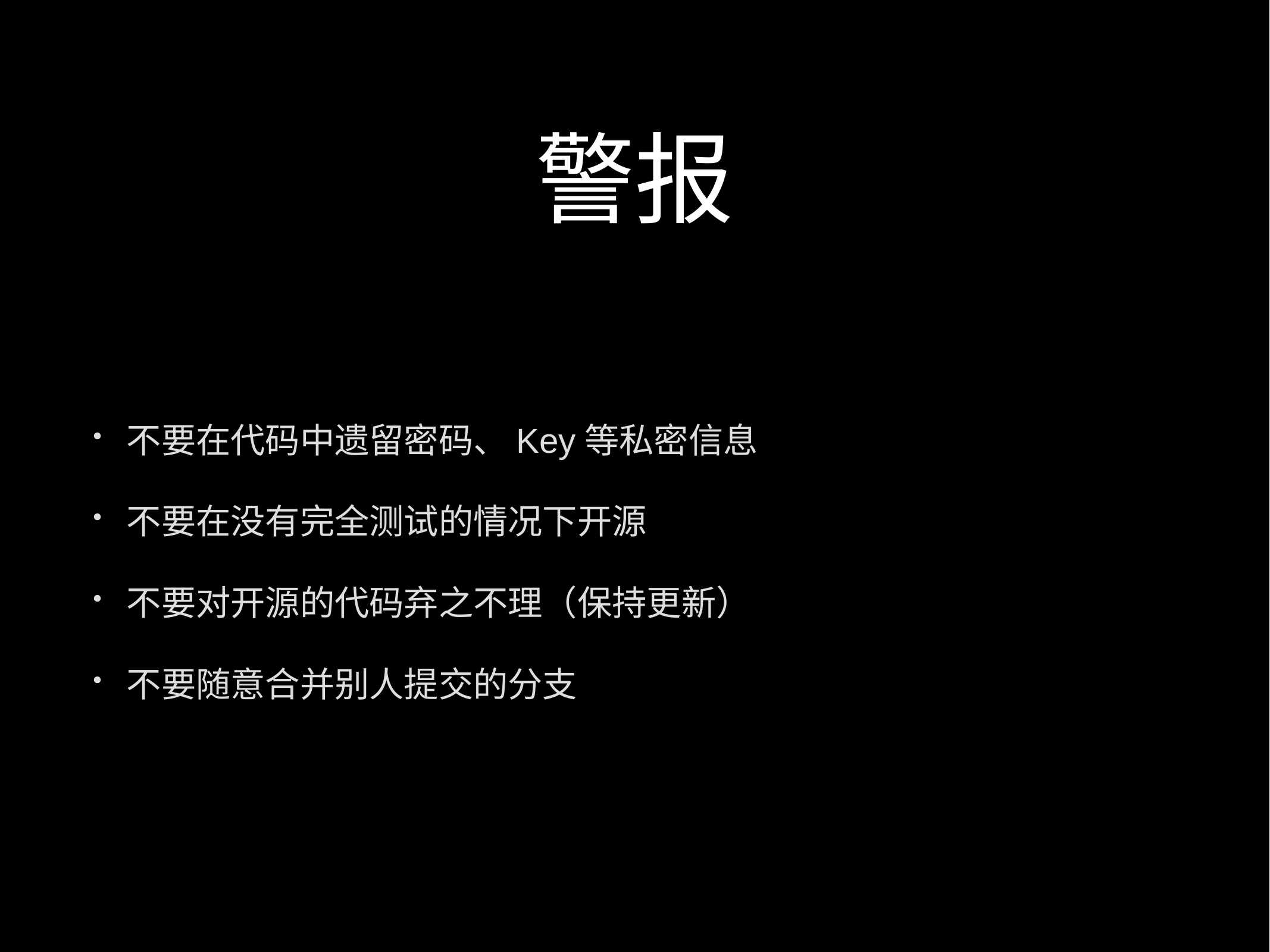

# 警报
不要在代码中遗留密码、Key等私密信息
不要在没有完全测试的情况下开源
不要对开源的代码弃之不理（保持更新）
不要随意合并别人提交的分支